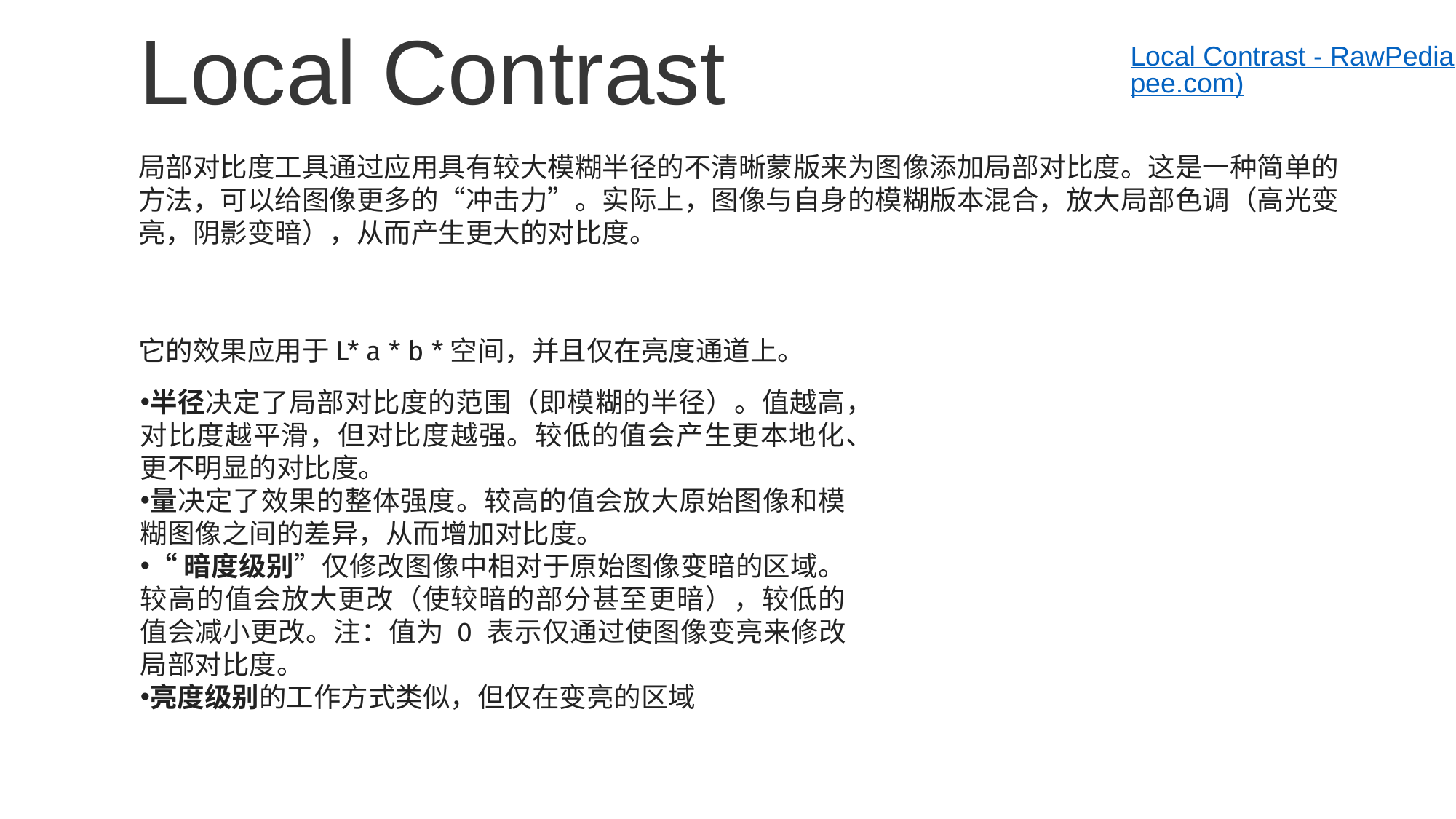

# Local Contrast
Local Contrast - RawPedia (rawtherapee.com)
局部对比度工具通过应用具有较大模糊半径的不清晰蒙版来为图像添加局部对比度。这是一种简单的方法，可以给图像更多的“冲击力”。实际上，图像与自身的模糊版本混合，放大局部色调（高光变亮，阴影变暗），从而产生更大的对比度。
它的效果应用于L* a * b *空间，并且仅在亮度通道上。
半径决定了局部对比度的范围（即模糊的半径）。值越高，对比度越平滑，但对比度越强。较低的值会产生更本地化、更不明显的对比度。
量决定了效果的整体强度。较高的值会放大原始图像和模糊图像之间的差异，从而增加对比度。
“暗度级别”仅修改图像中相对于原始图像变暗的区域。较高的值会放大更改（使较暗的部分甚至更暗），较低的值会减小更改。注：值为 0 表示仅通过使图像变亮来修改局部对比度。
亮度级别的工作方式类似，但仅在变亮的区域